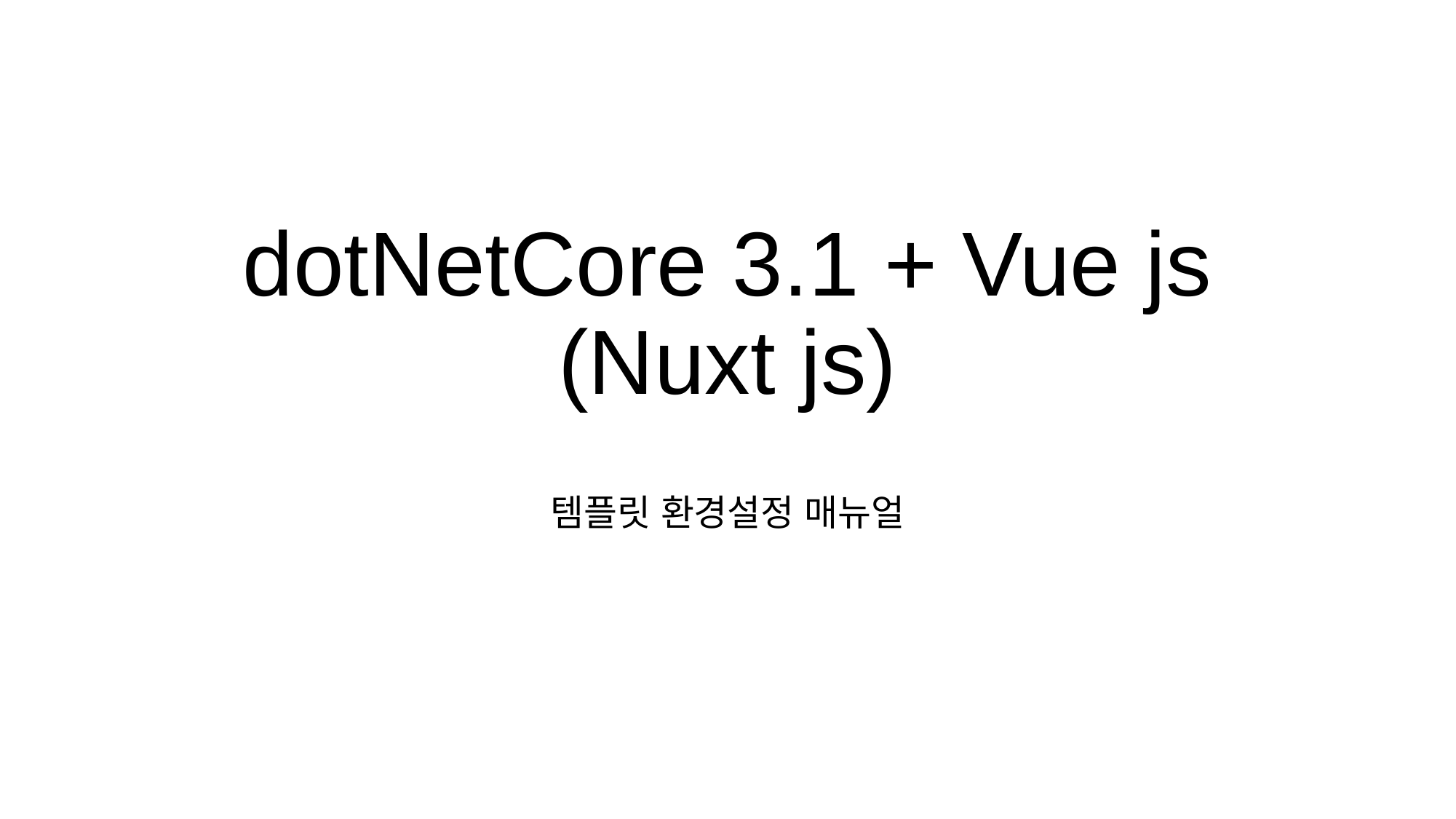

# dotNetCore 3.1 + Vue js (Nuxt js)

템플릿 환경설정 매뉴얼